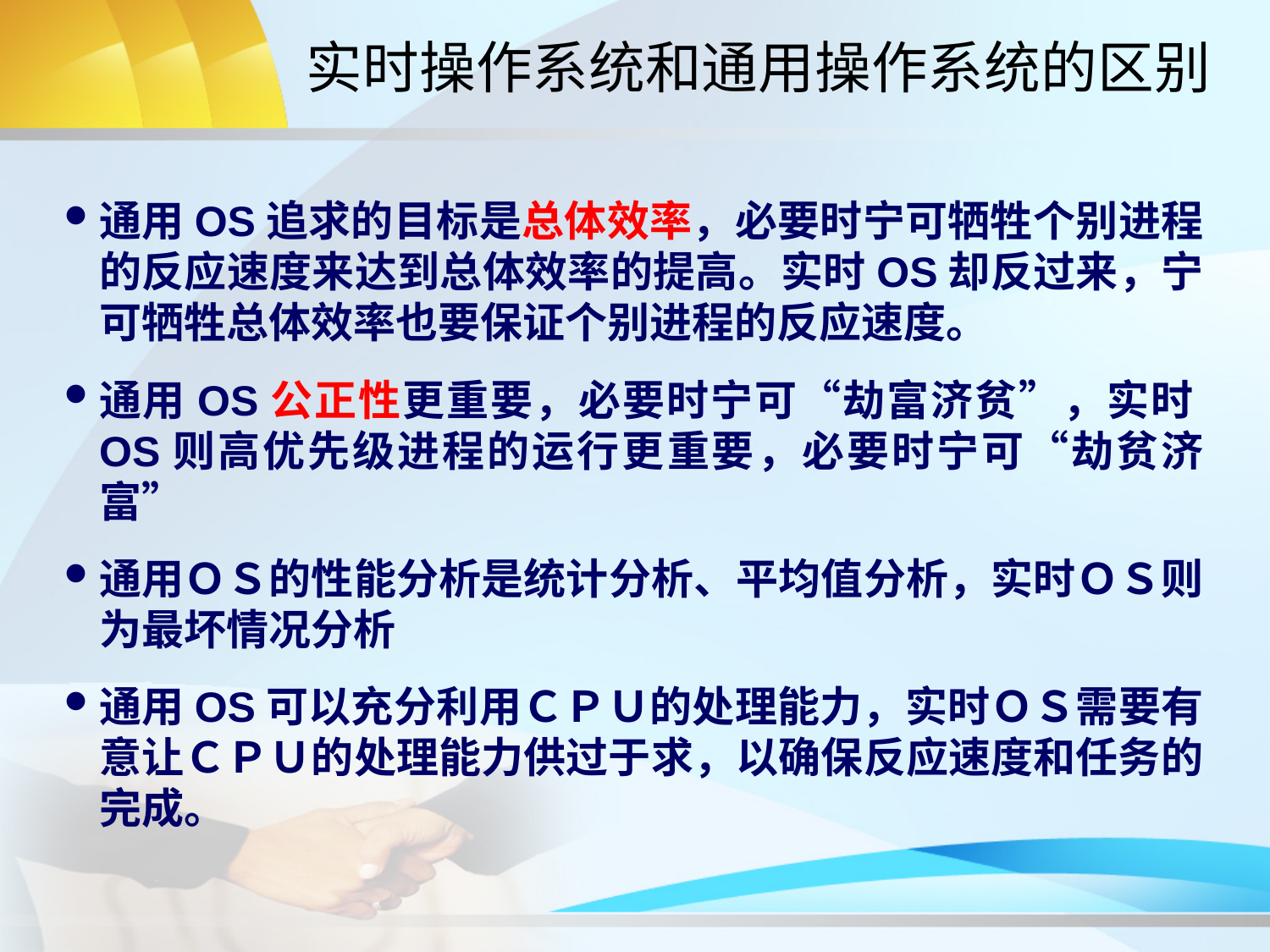

# 实时操作系统和通用操作系统的区别
通用OS追求的目标是总体效率，必要时宁可牺牲个别进程的反应速度来达到总体效率的提高。实时OS却反过来，宁可牺牲总体效率也要保证个别进程的反应速度。
通用OS公正性更重要，必要时宁可“劫富济贫”，实时OS则高优先级进程的运行更重要，必要时宁可“劫贫济富”
通用ＯＳ的性能分析是统计分析、平均值分析，实时ＯＳ则为最坏情况分析
通用OS可以充分利用ＣＰＵ的处理能力，实时ＯＳ需要有意让ＣＰＵ的处理能力供过于求，以确保反应速度和任务的完成。